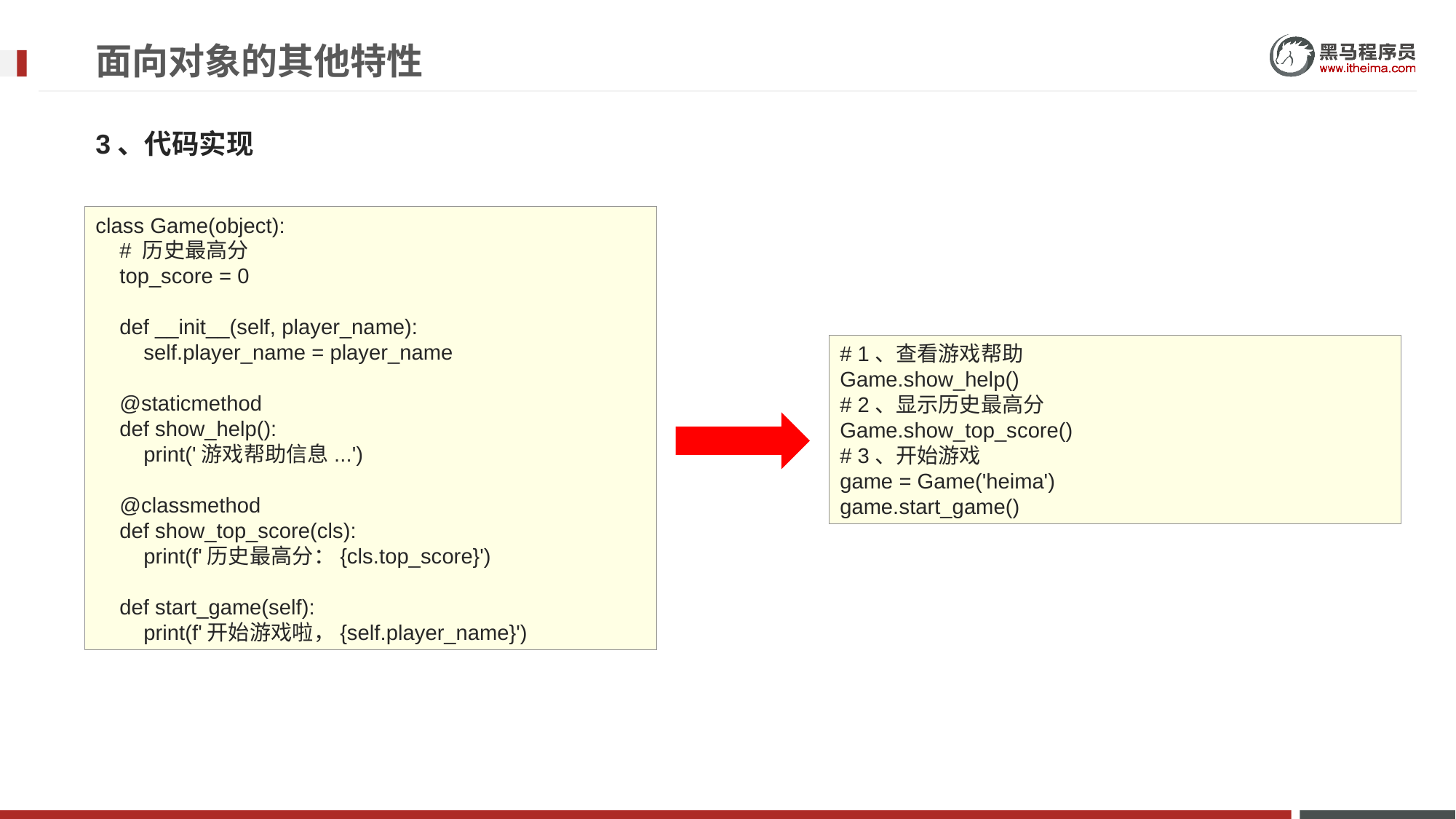

# 面向对象的其他特性
3、代码实现
class Game(object):
    # 历史最高分
    top_score = 0

    def __init__(self, player_name):
        self.player_name = player_name

    @staticmethod
    def show_help():
        print('游戏帮助信息...')

    @classmethod
    def show_top_score(cls):
        print(f'历史最高分：{cls.top_score}')

    def start_game(self):
        print(f'开始游戏啦，{self.player_name}')
# 1、查看游戏帮助
Game.show_help()
# 2、显示历史最高分
Game.show_top_score()
# 3、开始游戏
game = Game('heima')
game.start_game()